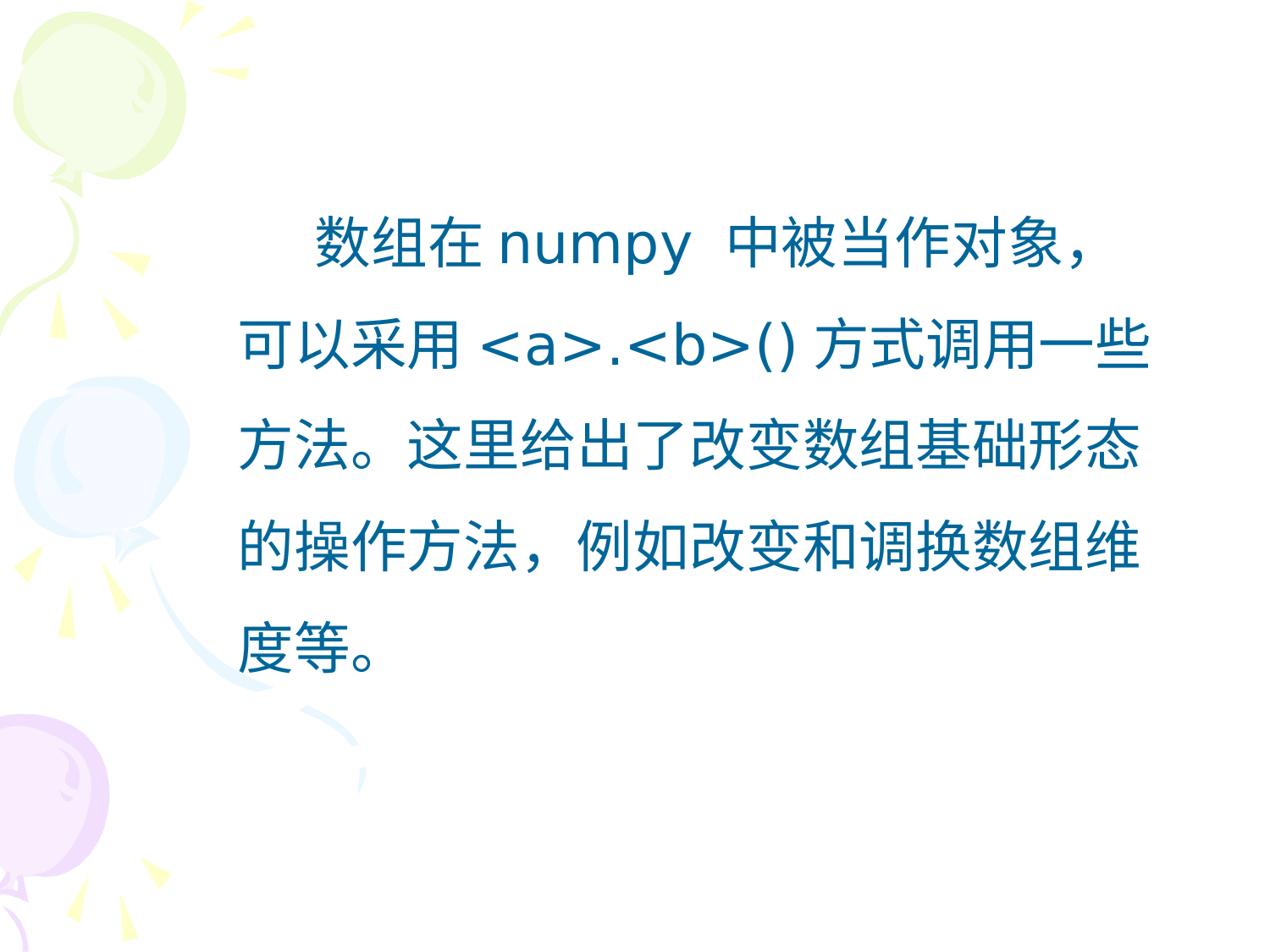

数组在numpy 中被当作对象，可以采用<a>.<b>()方式调用一些方法。这里给出了改变数组基础形态的操作方法，例如改变和调换数组维度等。